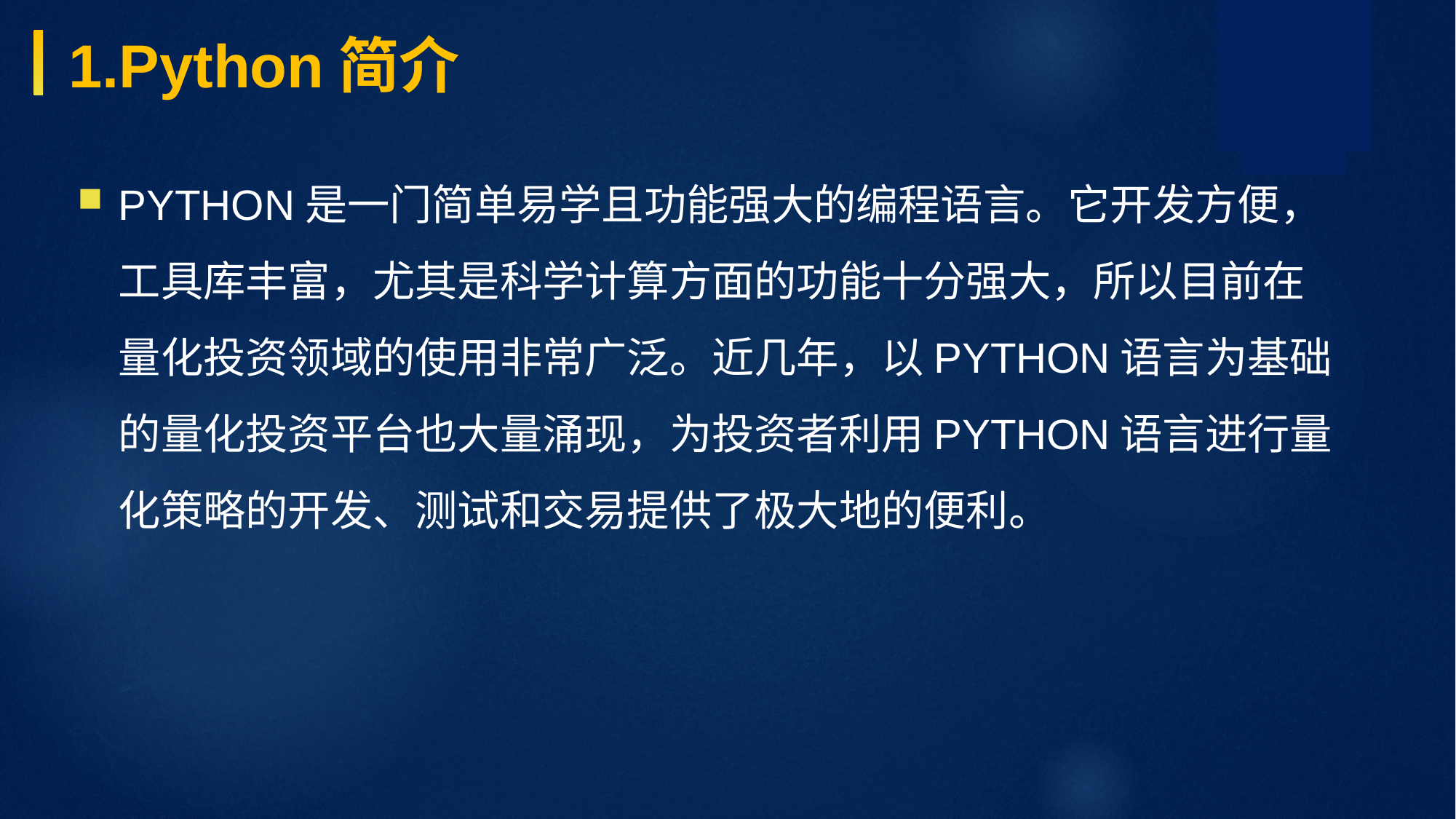

1.Python简介
Python是一门简单易学且功能强大的编程语言。它开发方便，工具库丰富，尤其是科学计算方面的功能十分强大，所以目前在量化投资领域的使用非常广泛。近几年，以Python语言为基础的量化投资平台也大量涌现，为投资者利用Python语言进行量化策略的开发、测试和交易提供了极大地的便利。